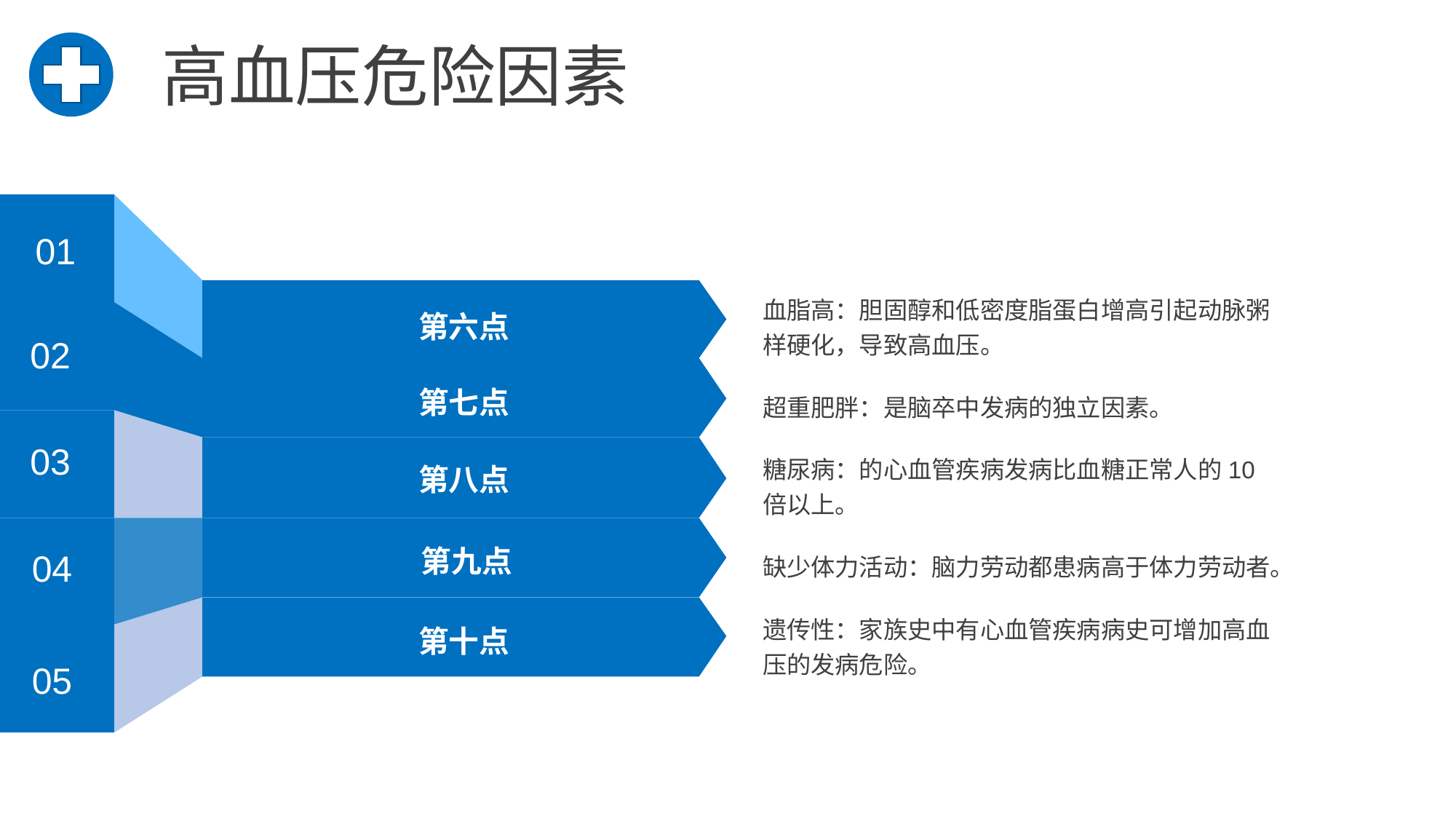

高血压危险因素

01
第六点
血脂高：胆固醇和低密度脂蛋白增高引起动脉粥样硬化，导致高血压。

02

第七点
超重肥胖：是脑卒中发病的独立因素。

03

第八点
糖尿病：的心血管疾病发病比血糖正常人的10倍以上。

04
第九点
缺少体力活动：脑力劳动都患病高于体力劳动者。

05
第十点
遗传性：家族史中有心血管疾病病史可增加高血压的发病危险。